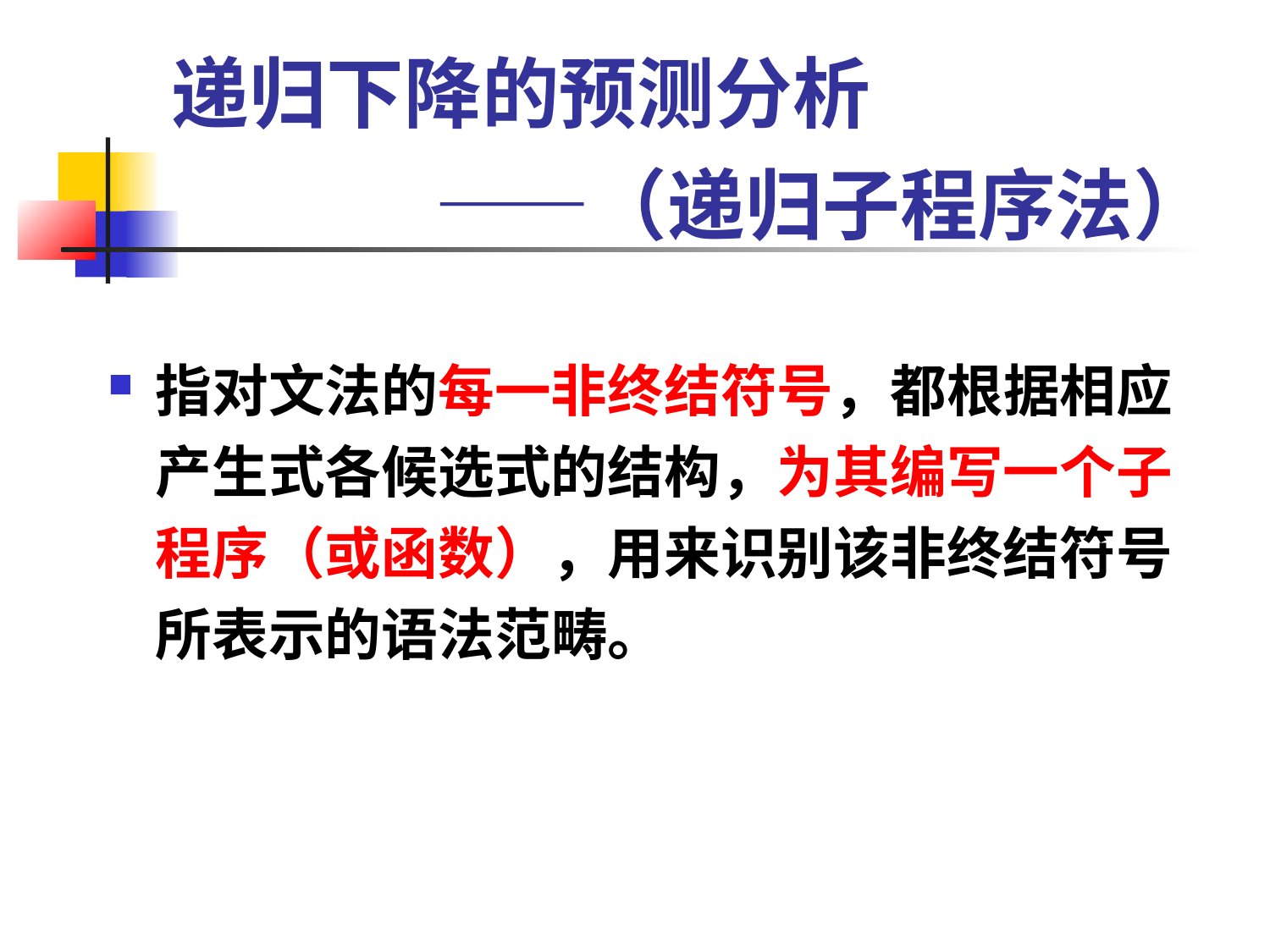

递归下降的预测分析
               ——（递归子程序法）
指对文法的每一非终结符号，都根据相应产生式各候选式的结构，为其编写一个子程序（或函数），用来识别该非终结符号所表示的语法范畴。